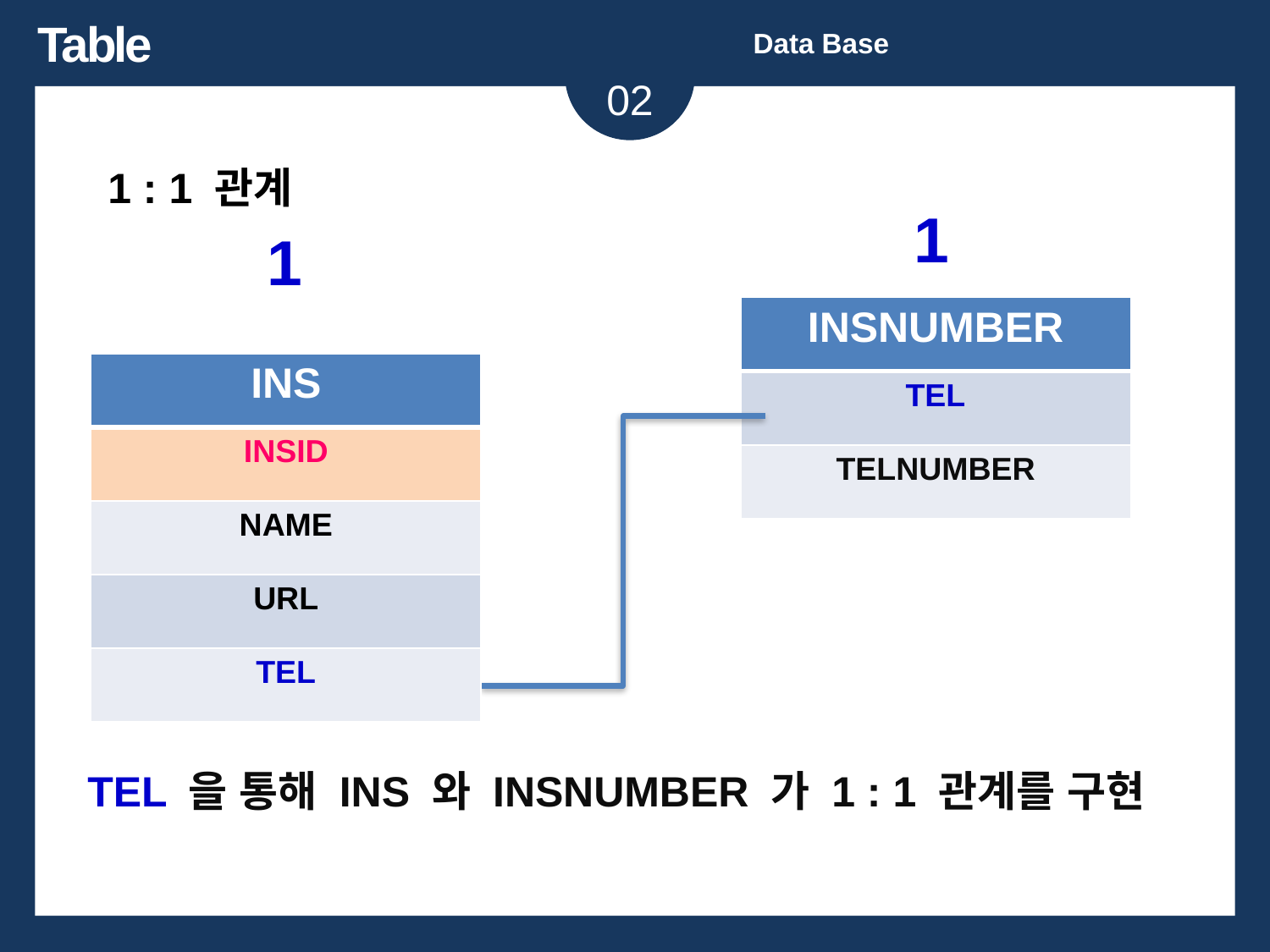

Table

Data Base
02

1 : 1 관계
1
1
| INSNUMBER |
| --- |
| TEL |
| TELNUMBER |
| INS |
| --- |
| INSID |
| NAME |
| URL |
| TEL |
TEL 을 통해 INS 와 INSNUMBER 가 1 : 1 관계를 구현